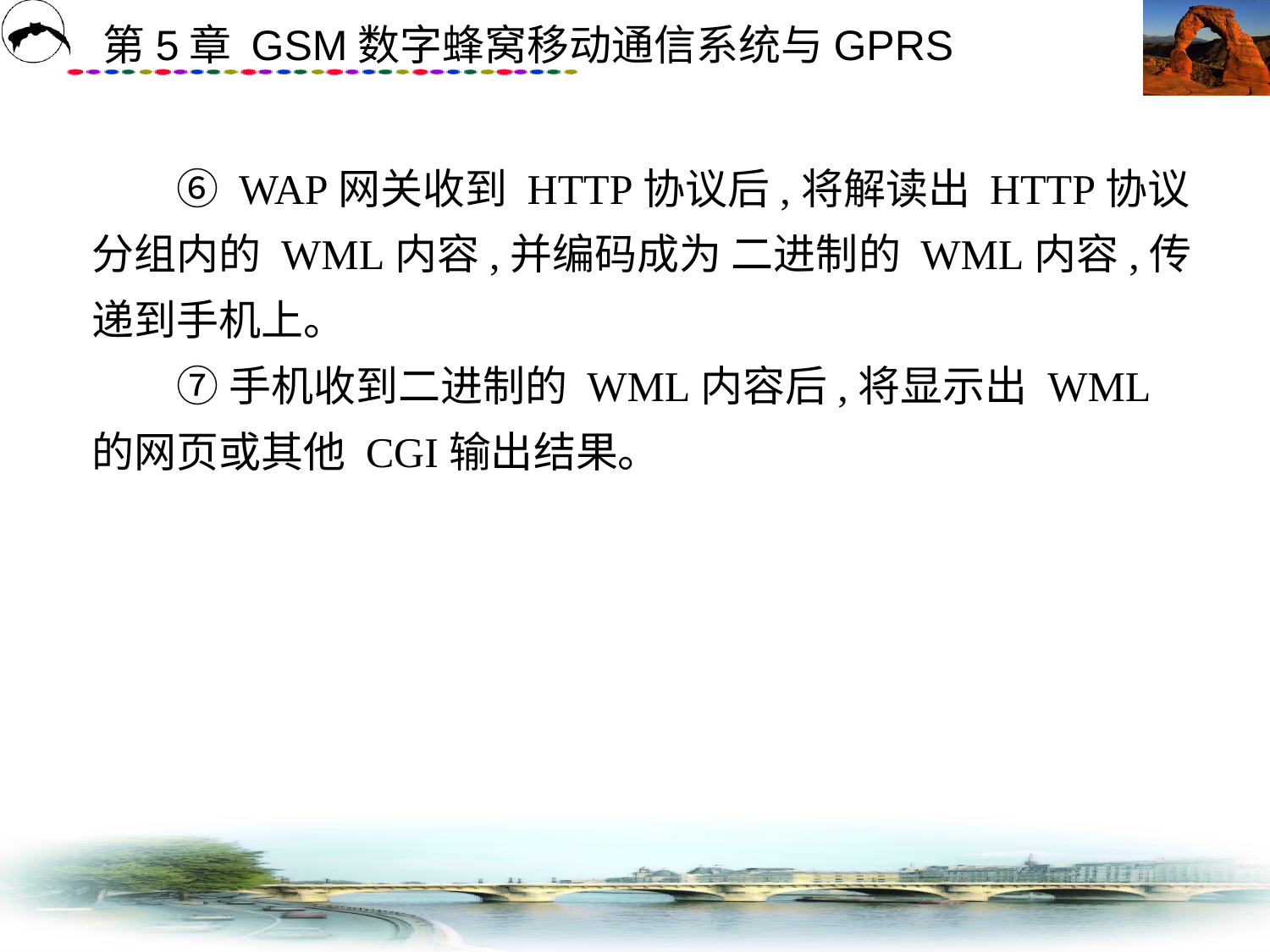

# ⑥ WAP网关收到 HTTP协议后,将解读出 HTTP协议分组内的 WML内容,并编码成为 二进制的 WML内容,传递到手机上。 　　⑦ 手机收到二进制的 WML内容后,将显示出 WML的网页或其他 CGI输出结果。